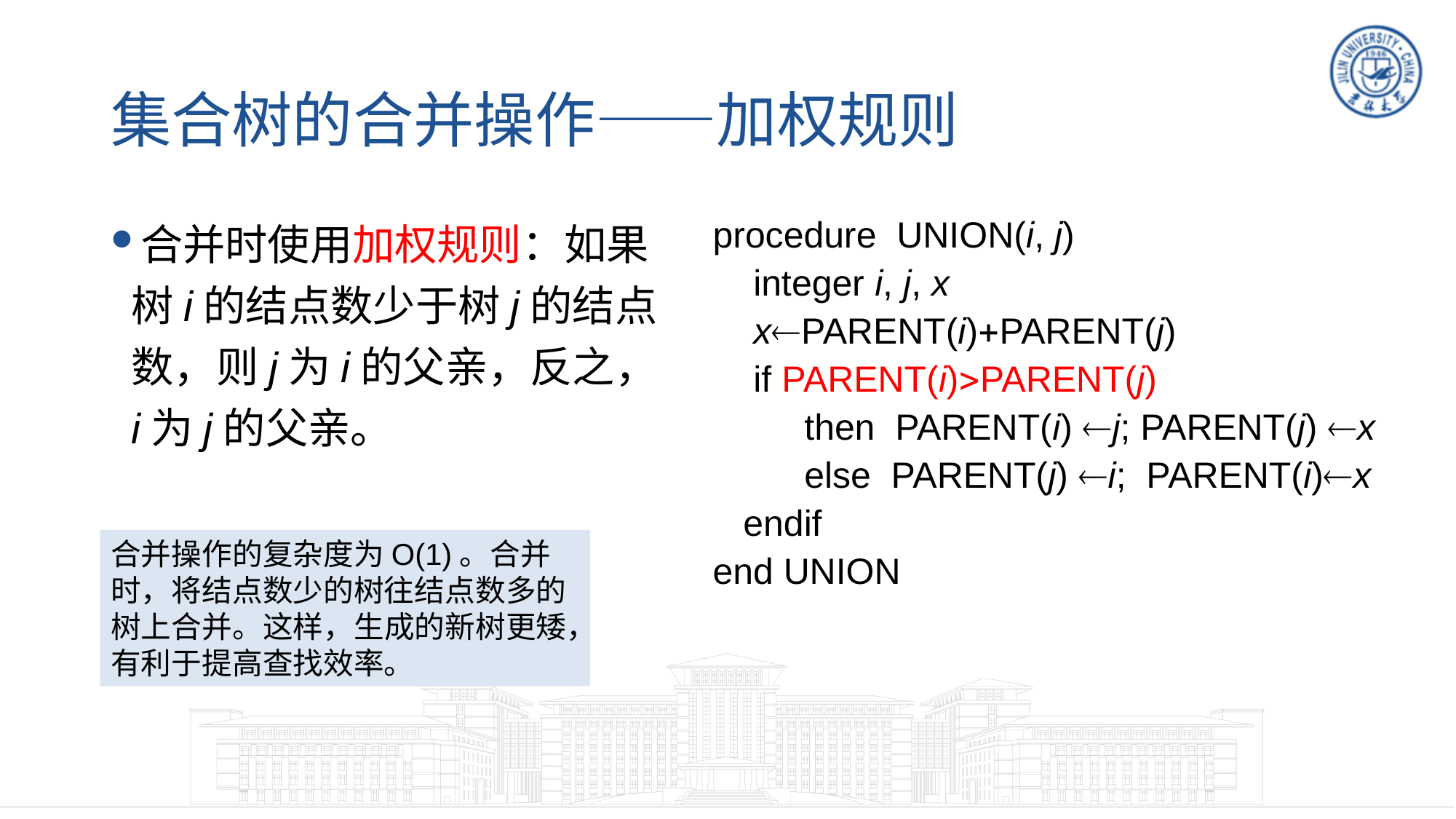

# 集合树的合并操作——加权规则
合并时使用加权规则：如果树i的结点数少于树j的结点数，则j为i的父亲，反之，i为j的父亲。

procedure  UNION(i, j)
    integer i, j, x
    x←PARENT(i)+PARENT(j)
    if PARENT(i)>PARENT(j)
         then  PARENT(i) ←j; PARENT(j) ←x
         else  PARENT(j) ←i;  PARENT(i)←x
   endif
end UNION
合并操作的复杂度为O(1)。合并时，将结点数少的树往结点数多的树上合并。这样，生成的新树更矮，有利于提高查找效率。
33